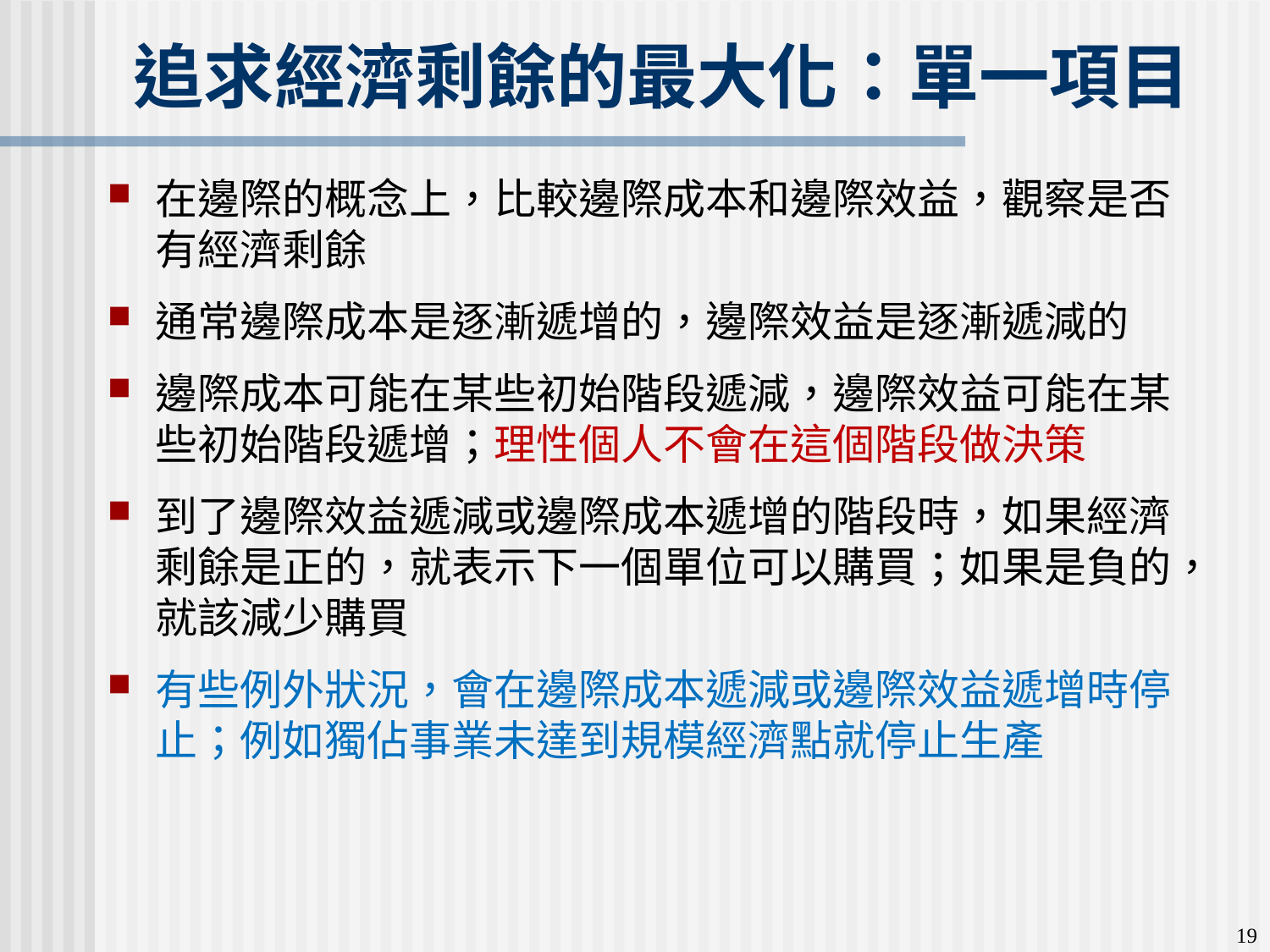

追求經濟剩餘的最大化：單一項目
在邊際的概念上，比較邊際成本和邊際效益，觀察是否有經濟剩餘
通常邊際成本是逐漸遞增的，邊際效益是逐漸遞減的
邊際成本可能在某些初始階段遞減，邊際效益可能在某些初始階段遞增；理性個人不會在這個階段做決策
到了邊際效益遞減或邊際成本遞增的階段時，如果經濟剩餘是正的，就表示下一個單位可以購買；如果是負的，就該減少購買
有些例外狀況，會在邊際成本遞減或邊際效益遞增時停止；例如獨佔事業未達到規模經濟點就停止生產
19